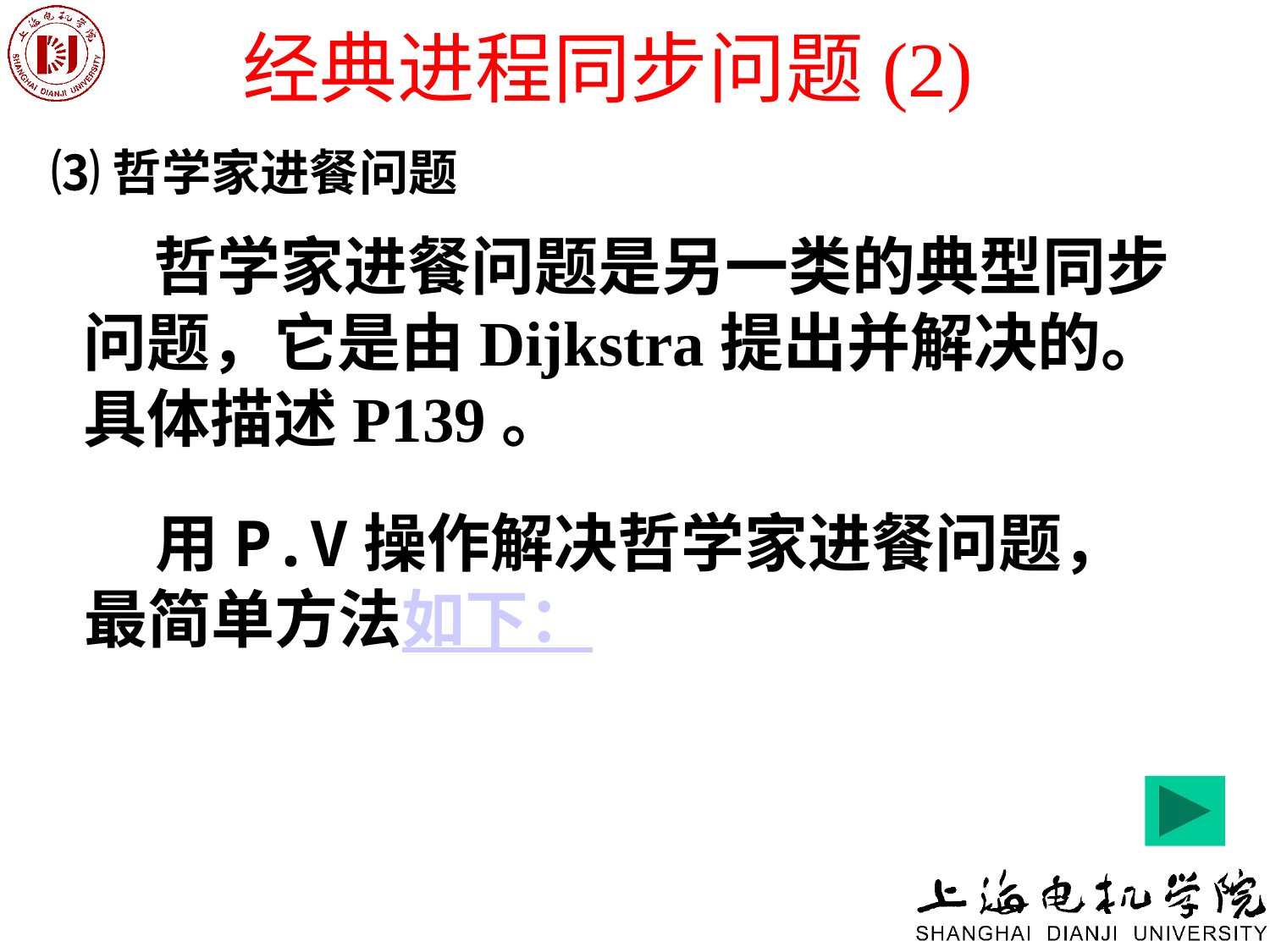

# 经典进程同步问题(2)
 ⑶哲学家进餐问题
   哲学家进餐问题是另一类的典型同步问题，它是由Dijkstra提出并解决的。具体描述P139。
   用P.V操作解决哲学家进餐问题，最简单方法如下：